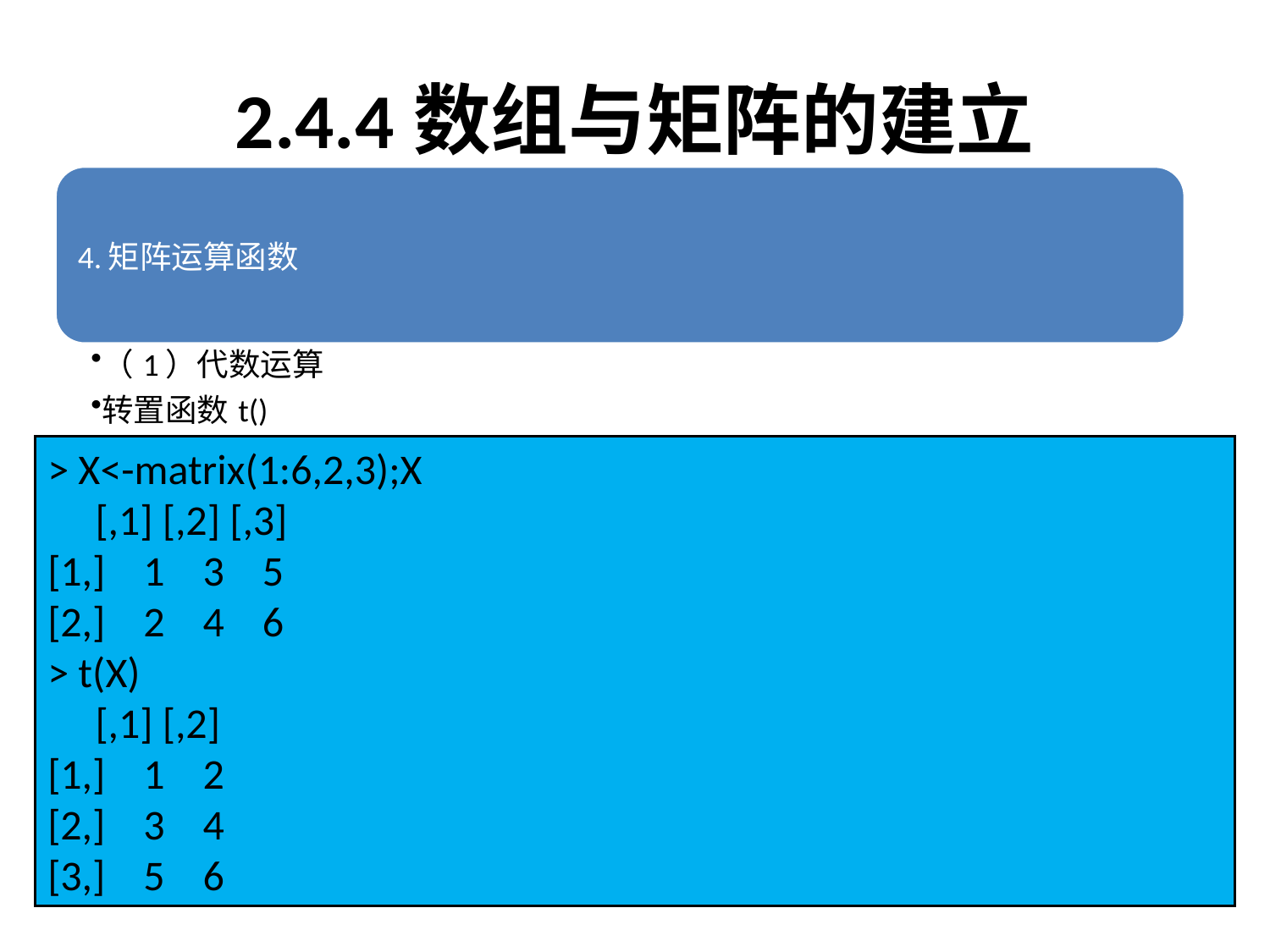

# 2.4.4数组与矩阵的建立
4.矩阵运算函数
（1）代数运算
转置函数t()
> X<-matrix(1:6,2,3);X
     [,1] [,2] [,3]
[1,]    1    3    5
[2,]    2    4    6
> t(X)
     [,1] [,2]
[1,]    1    2
[2,]    3    4
[3,]    5    6